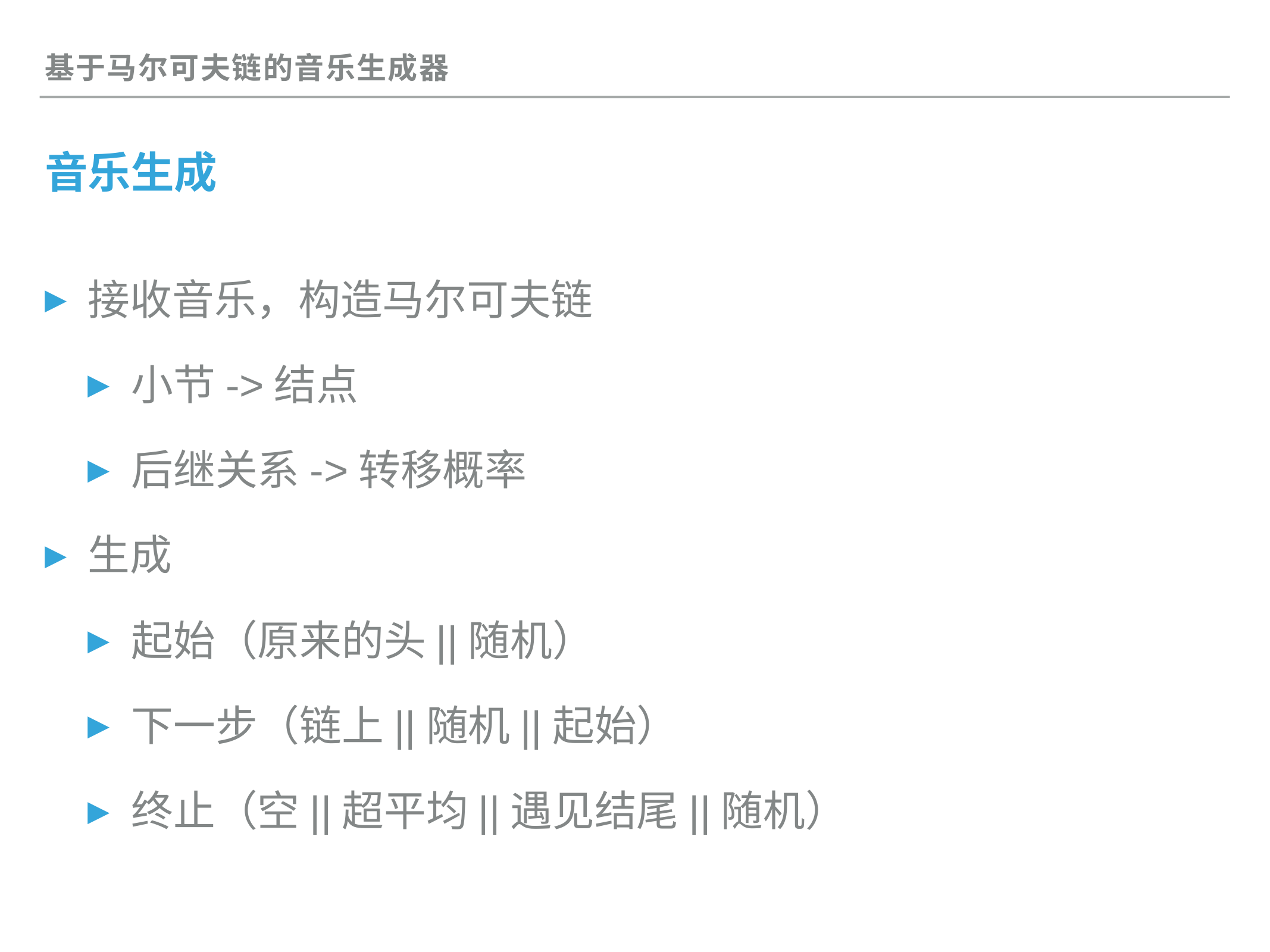

基于马尔可夫链的音乐生成器
# 音乐生成
接收音乐，构造马尔可夫链
小节->结点
后继关系->转移概率
生成
起始（原来的头||随机）
下一步（链上||随机||起始）
终止（空||超平均||遇见结尾||随机）